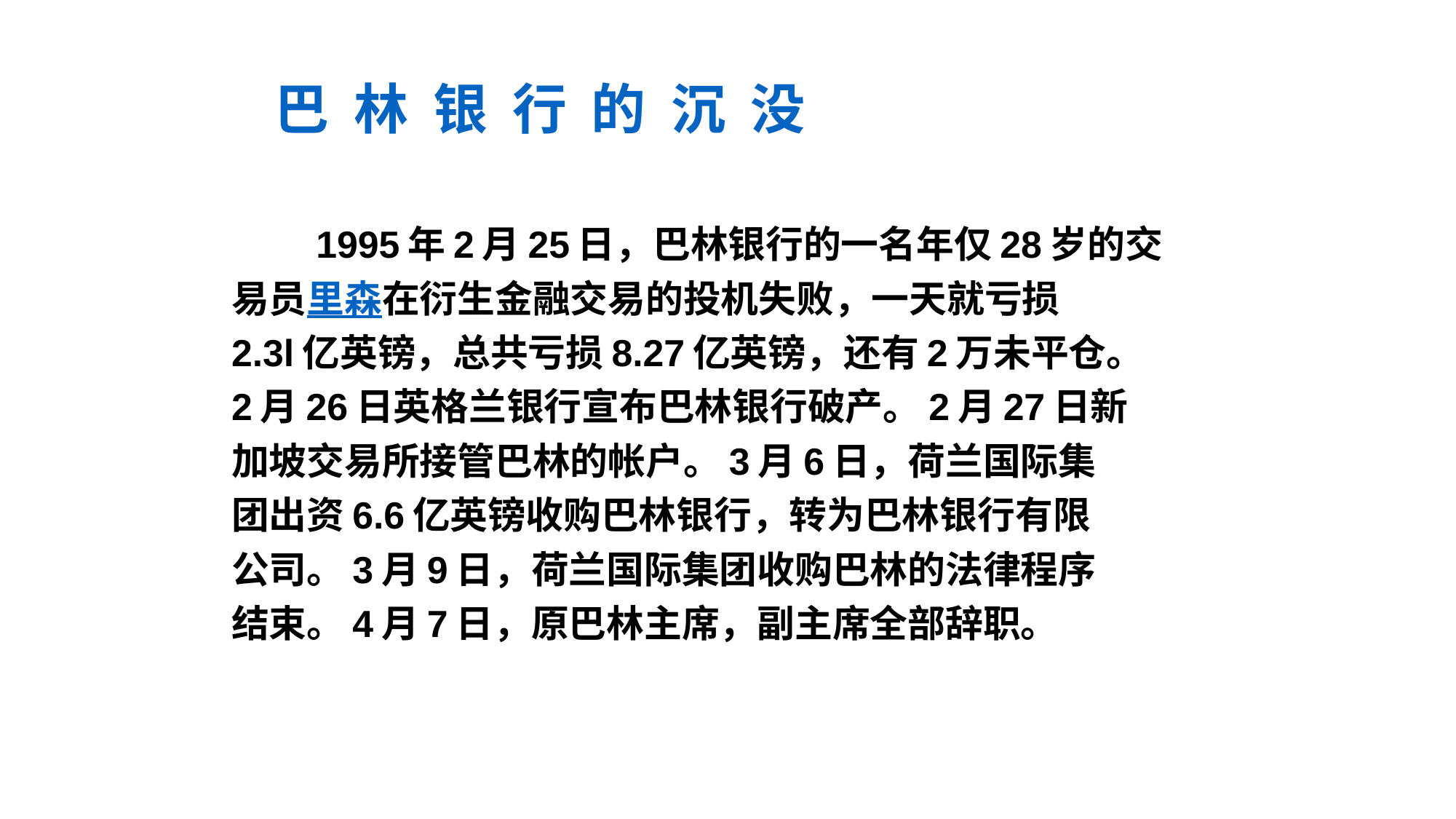

巴  林  银  行  的  沉  没
            1995年2月25日，巴林银行的一名年仅28岁的交
易员里森在衍生金融交易的投机失败，一天就亏损
2.3l亿英镑，总共亏损8.27亿英镑，还有2万未平仓。
2月26日英格兰银行宣布巴林银行破产。2月27日新
加坡交易所接管巴林的帐户。3月6日，荷兰国际集
团出资6.6亿英镑收购巴林银行，转为巴林银行有限
公司。3月9日，荷兰国际集团收购巴林的法律程序
结束。4月7日，原巴林主席，副主席全部辞职。